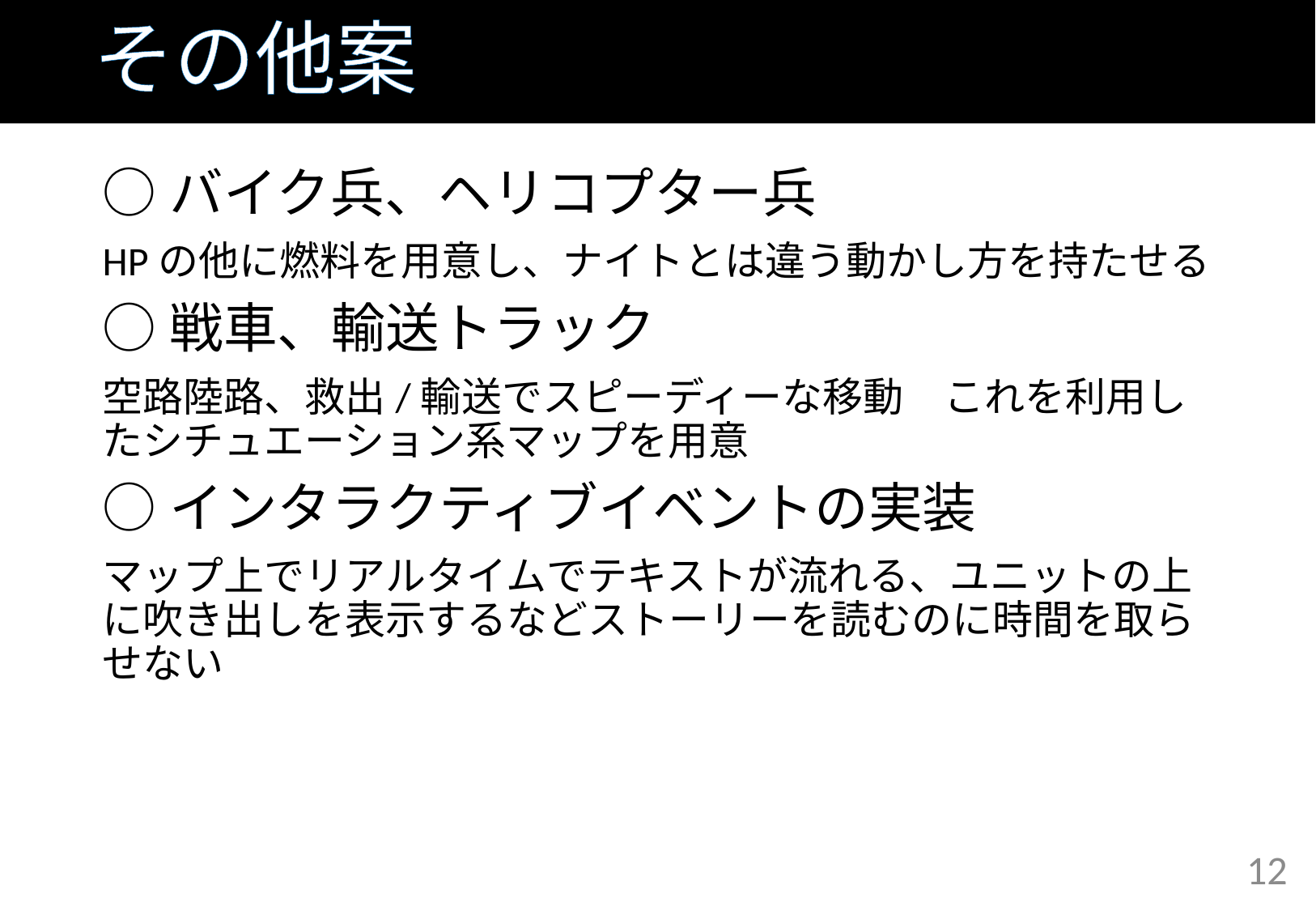

# その他案
○バイク兵、ヘリコプター兵
HPの他に燃料を用意し、ナイトとは違う動かし方を持たせる
○戦車、輸送トラック
空路陸路、救出/輸送でスピーディーな移動　これを利用したシチュエーション系マップを用意
○インタラクティブイベントの実装
マップ上でリアルタイムでテキストが流れる、ユニットの上に吹き出しを表示するなどストーリーを読むのに時間を取らせない

12